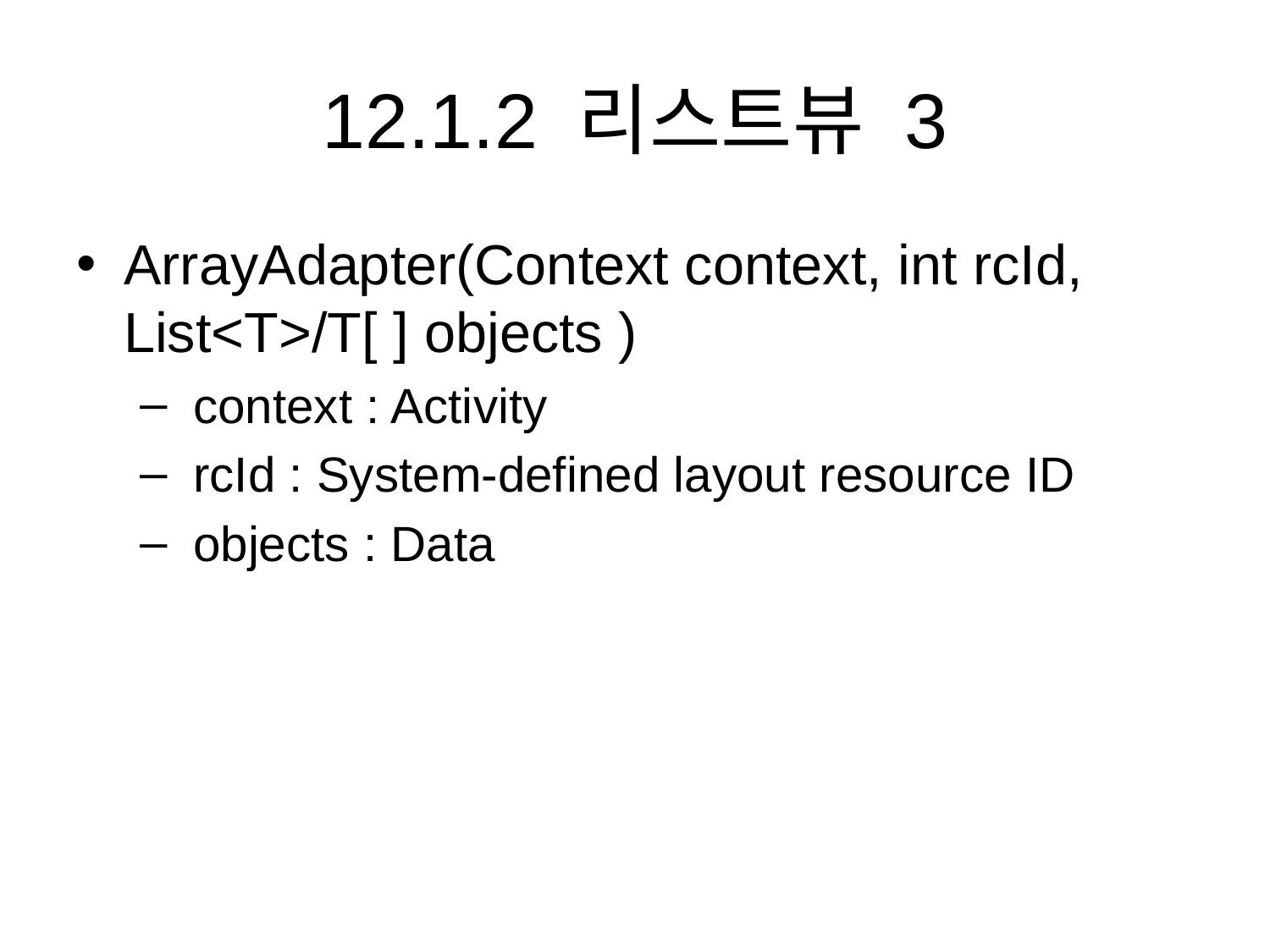

# 12.1.2 리스트뷰 3
ArrayAdapter(Context context, int rcId, List<T>/T[ ] objects )
 context : Activity
 rcId : System-defined layout resource ID
 objects : Data